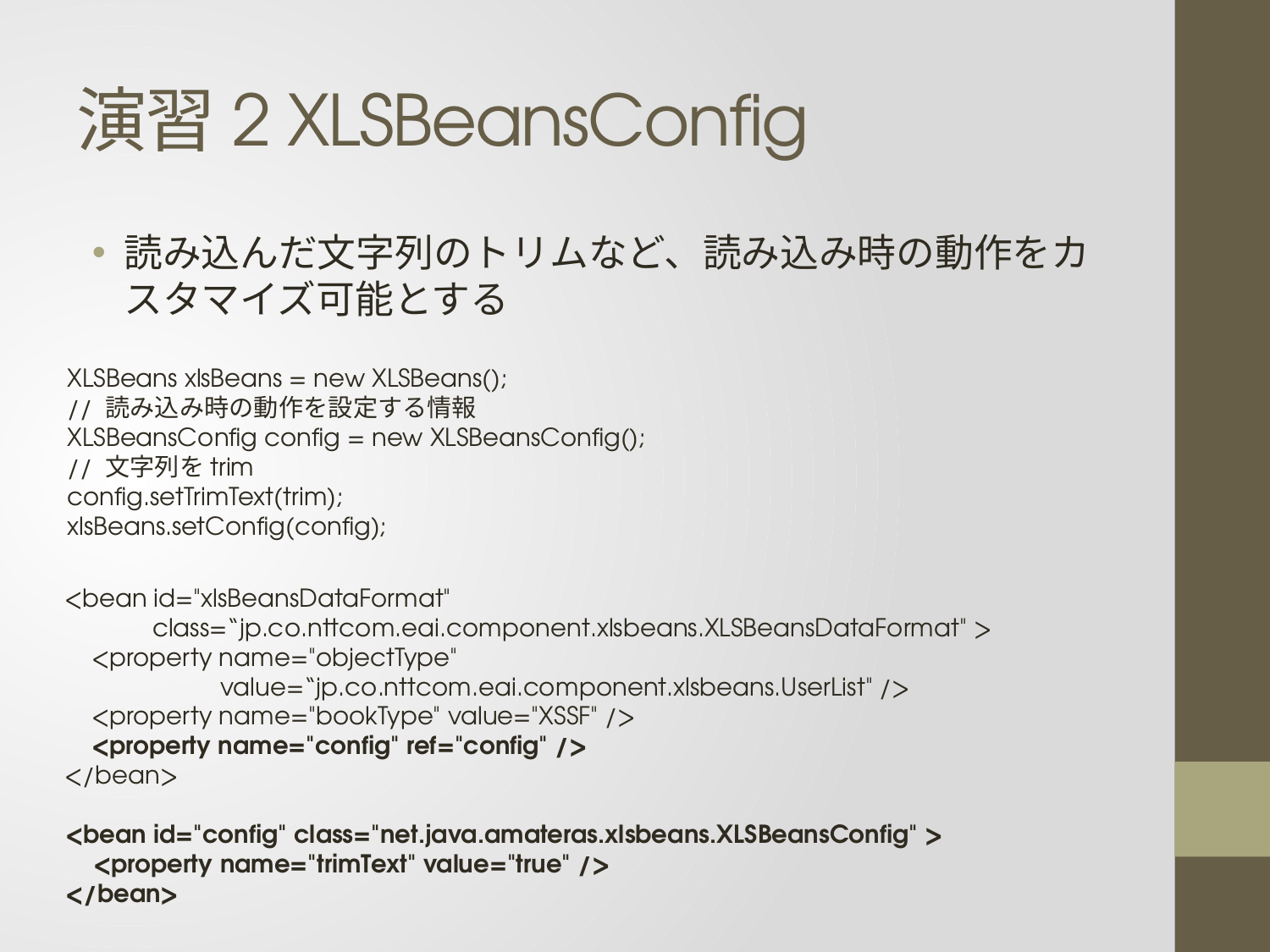

# 演習2 XLSBeansConfig
読み込んだ文字列のトリムなど、読み込み時の動作をカスタマイズ可能とする
XLSBeans xlsBeans = new XLSBeans();
// 読み込み時の動作を設定する情報
XLSBeansConfig config = new XLSBeansConfig();
// 文字列をtrim
config.setTrimText(trim);
xlsBeans.setConfig(config);
    <bean id="xlsBeansDataFormat"
                 class=“jp.co.nttcom.eai.component.xlsbeans.XLSBeansDataFormat" >
        <property name="objectType"
                           value=“jp.co.nttcom.eai.component.xlsbeans.UserList" />
        <property name="bookType" value="XSSF" />
        <property name="config" ref="config" />
    </bean>

    <bean id="config" class="net.java.amateras.xlsbeans.XLSBeansConfig" >
        <property name="trimText" value="true" />
    </bean>